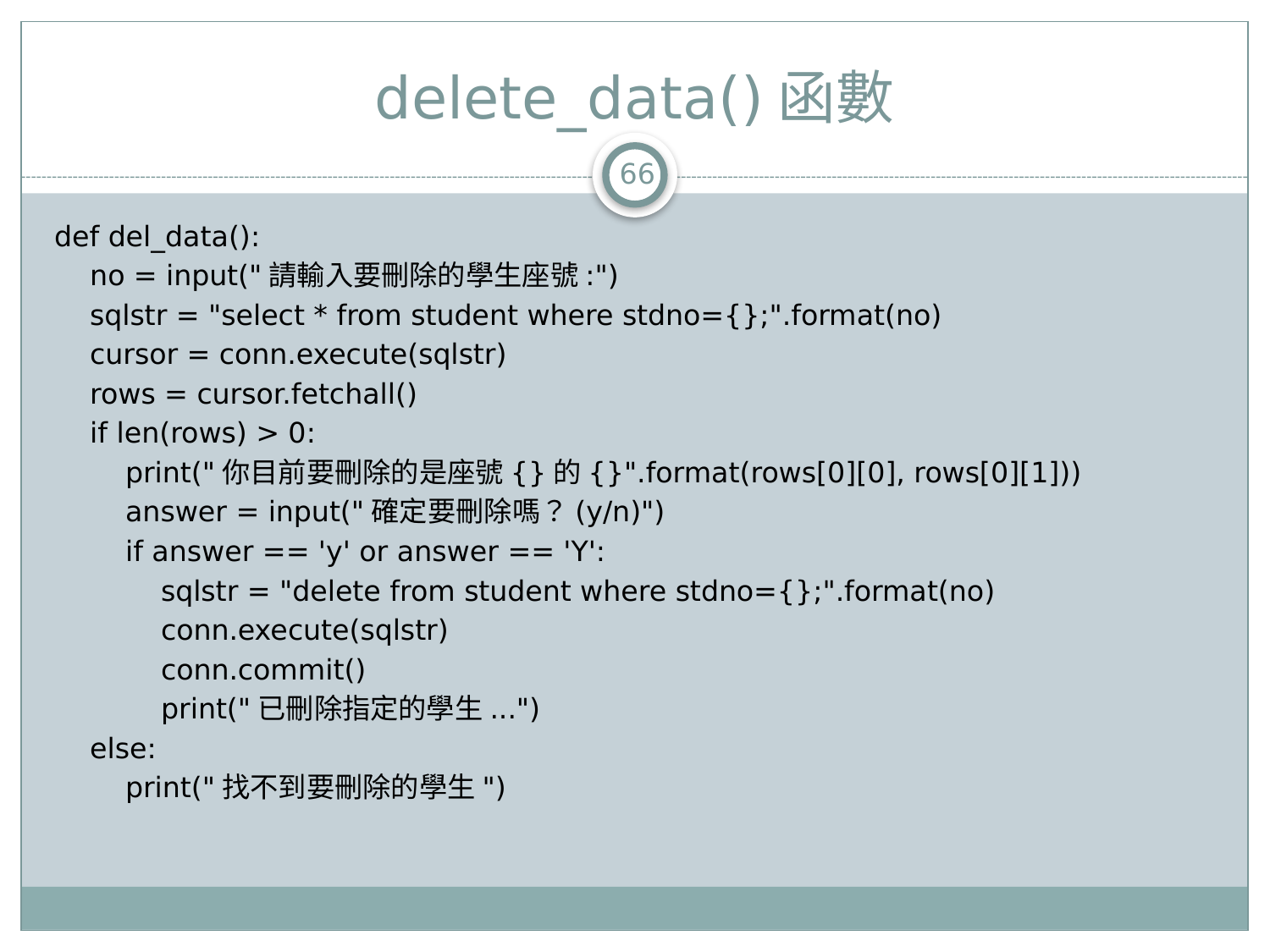

# delete_data()函數
66
def del_data():
    no = input("請輸入要刪除的學生座號:")
    sqlstr = "select * from student where stdno={};".format(no)
    cursor = conn.execute(sqlstr)
    rows = cursor.fetchall()
    if len(rows) > 0:
        print("你目前要刪除的是座號{}的{}".format(rows[0][0], rows[0][1]))
        answer = input("確定要刪除嗎？(y/n)")
        if answer == 'y' or answer == 'Y':
            sqlstr = "delete from student where stdno={};".format(no)
            conn.execute(sqlstr)
            conn.commit()
            print("已刪除指定的學生...")
    else:
        print("找不到要刪除的學生")